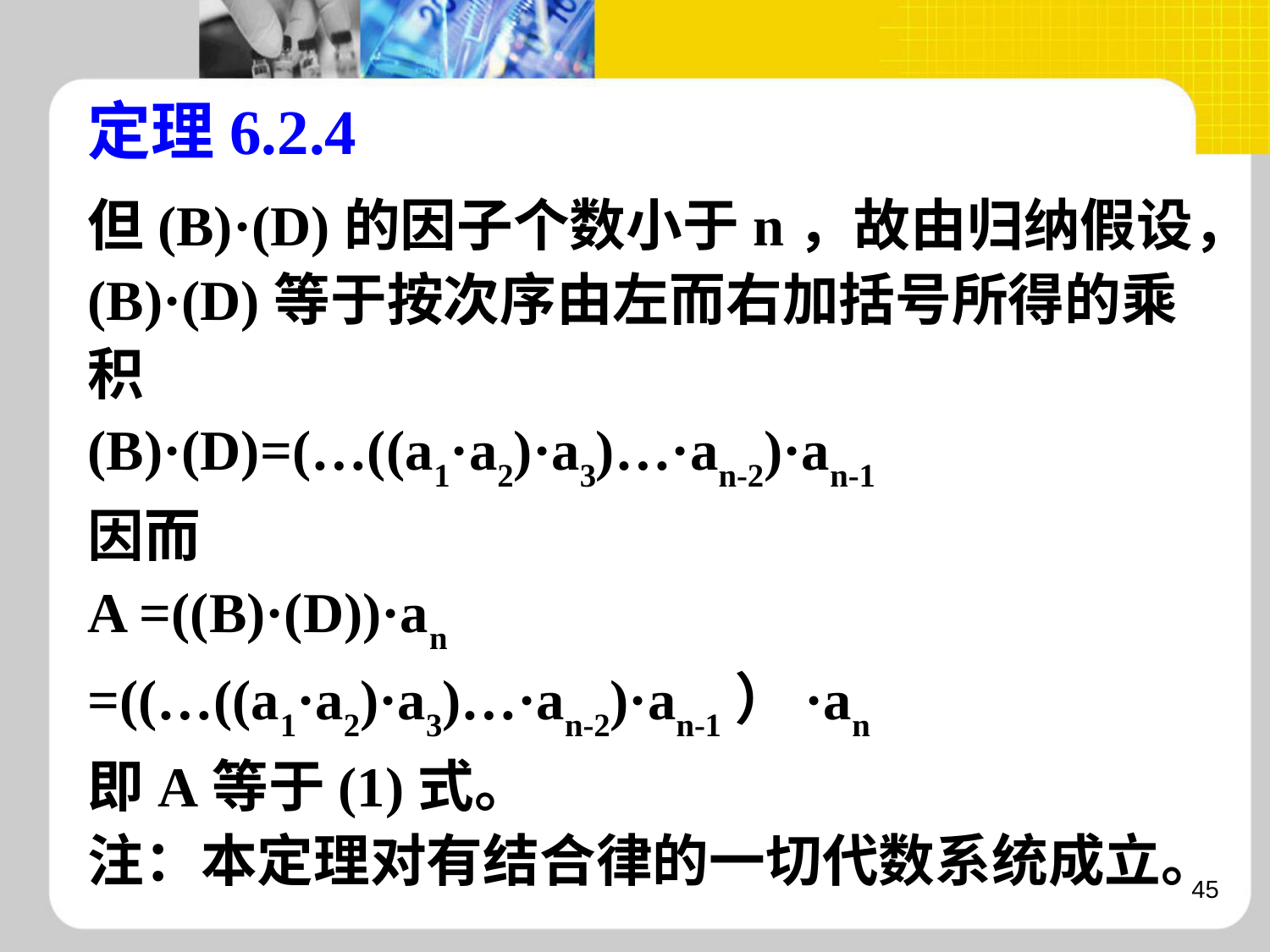

定理6.2.4
但(B)·(D)的因子个数小于n，故由归纳假设，(B)·(D)等于按次序由左而右加括号所得的乘积
(B)·(D)=(…((a1·a2)·a3)…·an-2)·an-1
因而
A =((B)·(D))·an
=((…((a1·a2)·a3)…·an-2)·an-1）·an
即A等于(1)式。
注：本定理对有结合律的一切代数系统成立。

45